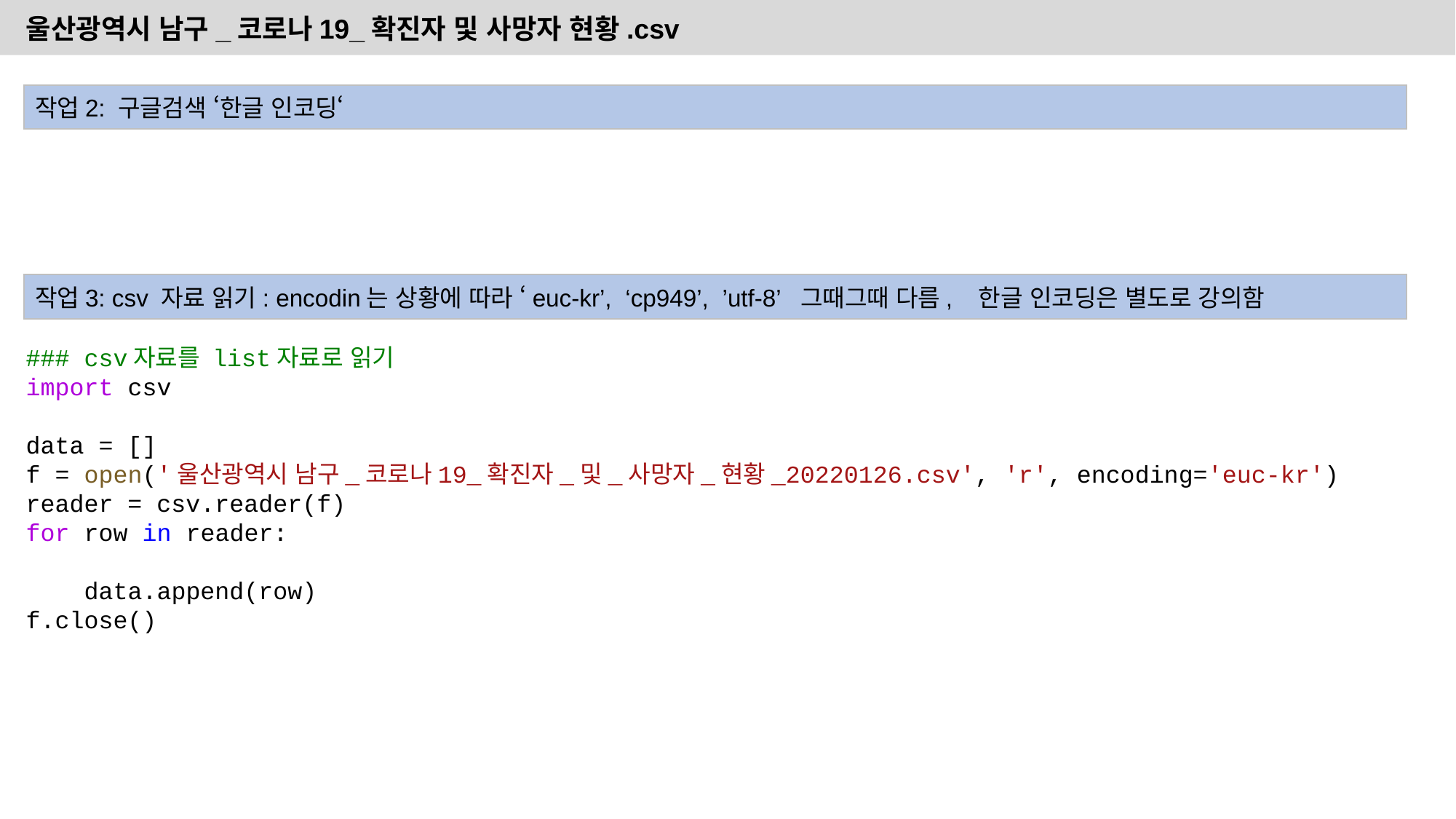

울산광역시 남구_코로나19_확진자 및 사망자 현황.csv
작업2: 구글검색 ‘한글 인코딩‘
작업3: csv 자료 읽기: encodin는 상황에 따라 ‘euc-kr’,  ‘cp949’,  ’utf-8’  그때그때 다름,   한글 인코딩은 별도로 강의함
### csv자료를 list자료로 읽기
import csv
data = []
f = open('울산광역시 남구_코로나19_확진자_및_사망자_현황_20220126.csv', 'r', encoding='euc-kr')
reader = csv.reader(f)
for row in reader:
    data.append(row)
f.close()